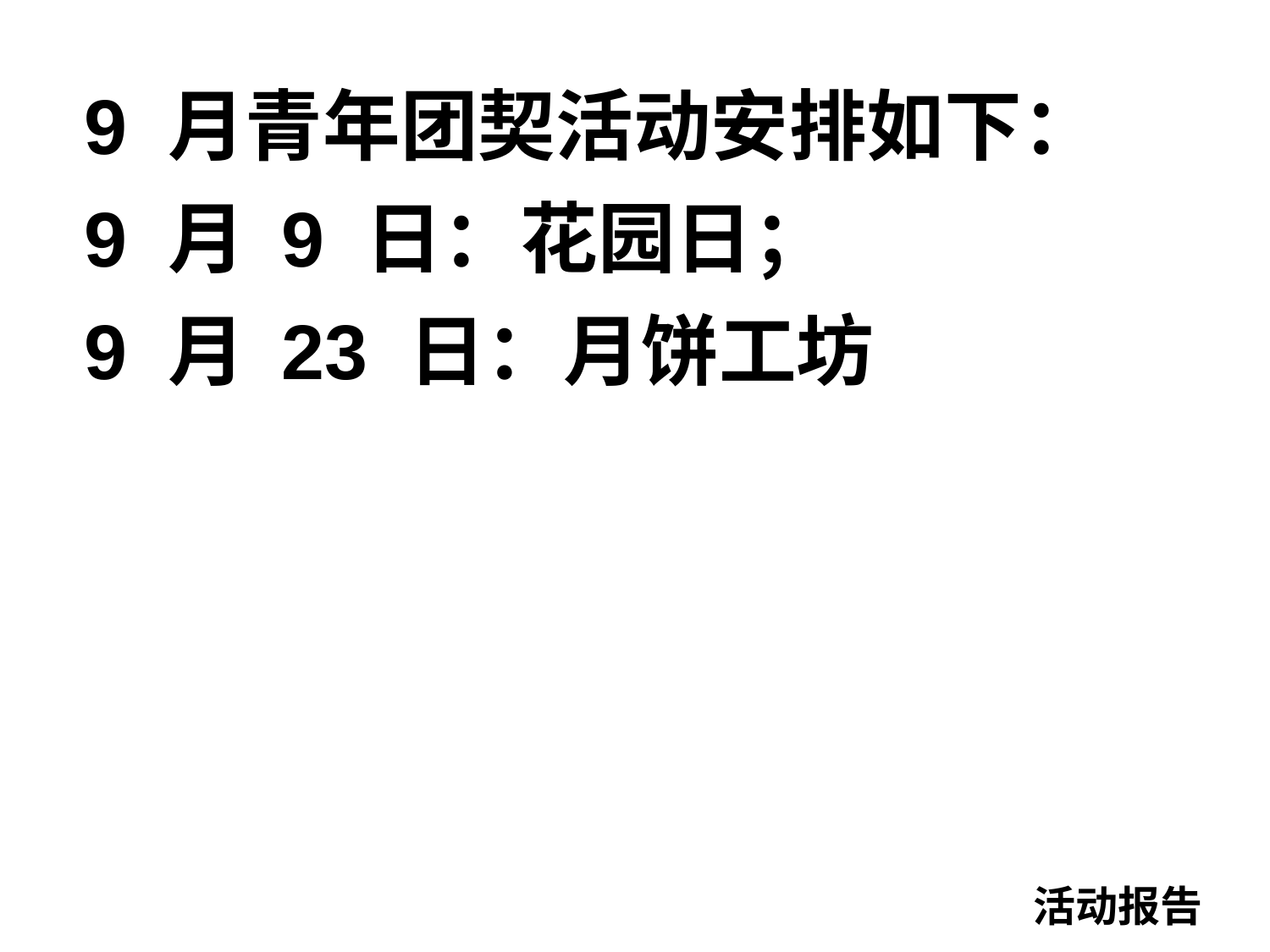

9 月青年团契活动安排如下：
9 月 9 日：花园日；
9 月 23 日：月饼工坊
活动报告